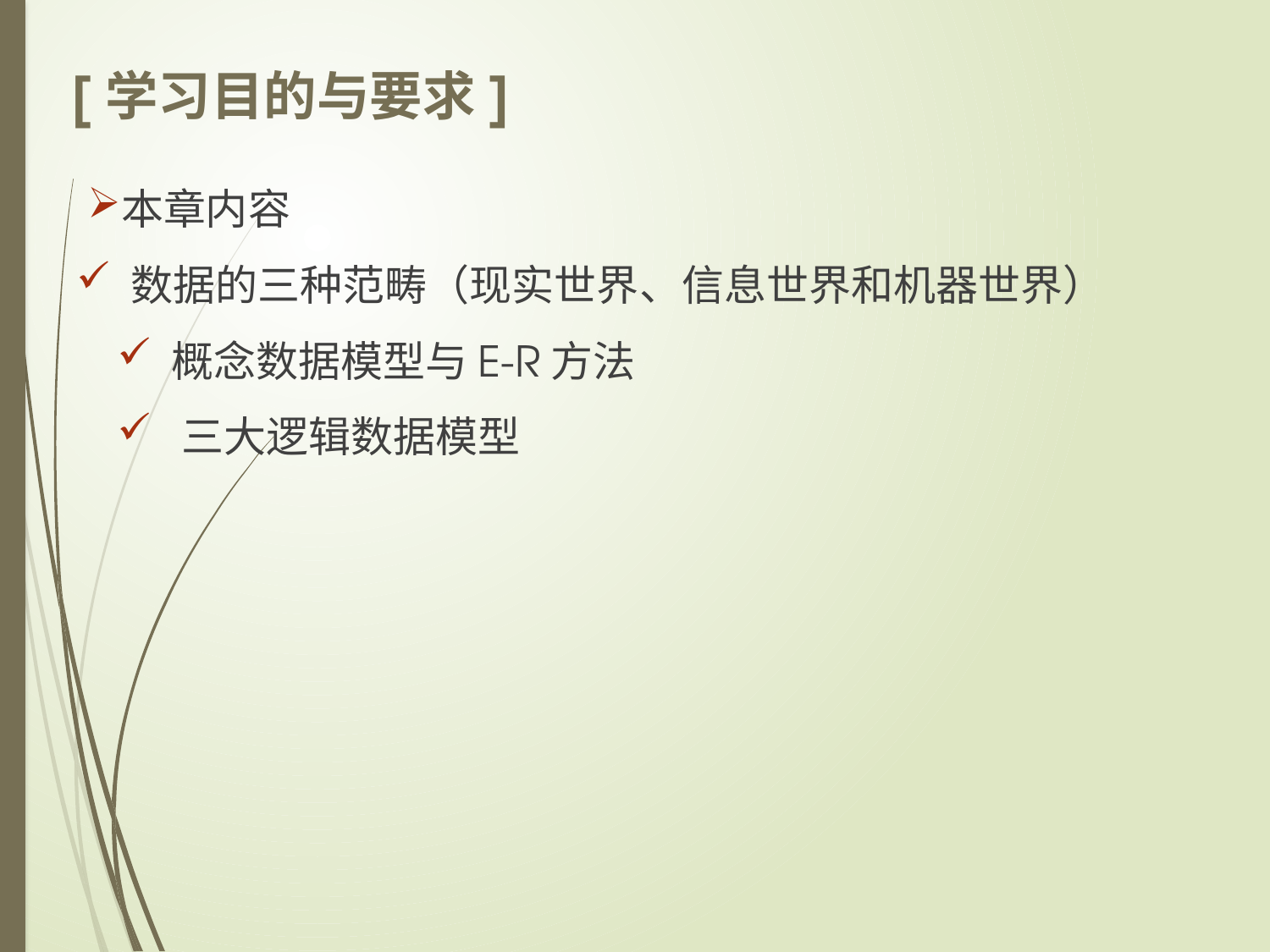

[学习目的与要求]
本章内容
 数据的三种范畴（现实世界、信息世界和机器世界）
 概念数据模型与E-R方法
  三大逻辑数据模型